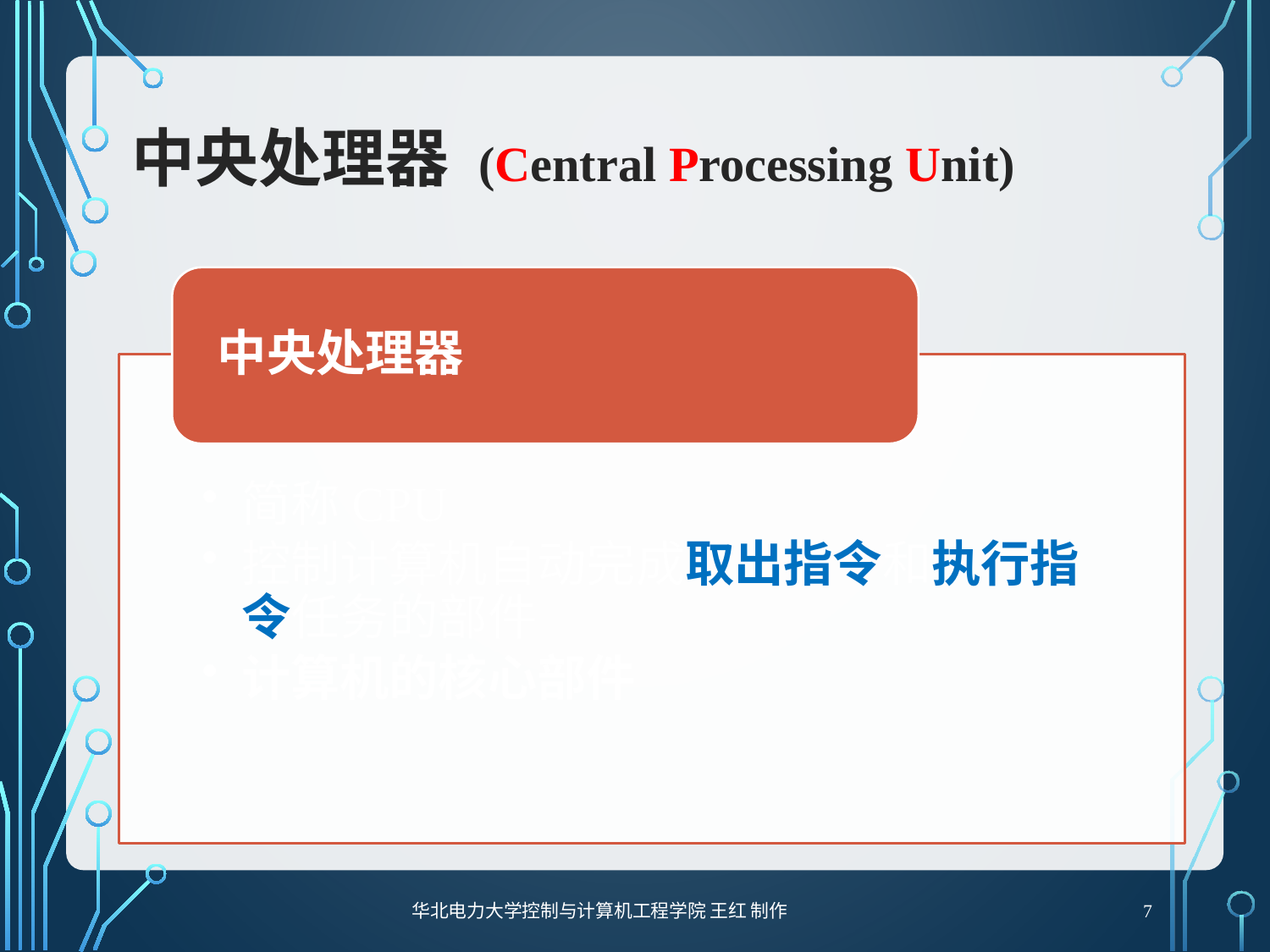

# 中央处理器 (Central Processing Unit)
简称CPU
控制计算机自动完成取出指令和执行指令任务的部件
计算机的核心部件
中央处理器
7
华北电力大学控制与计算机工程学院 王红 制作